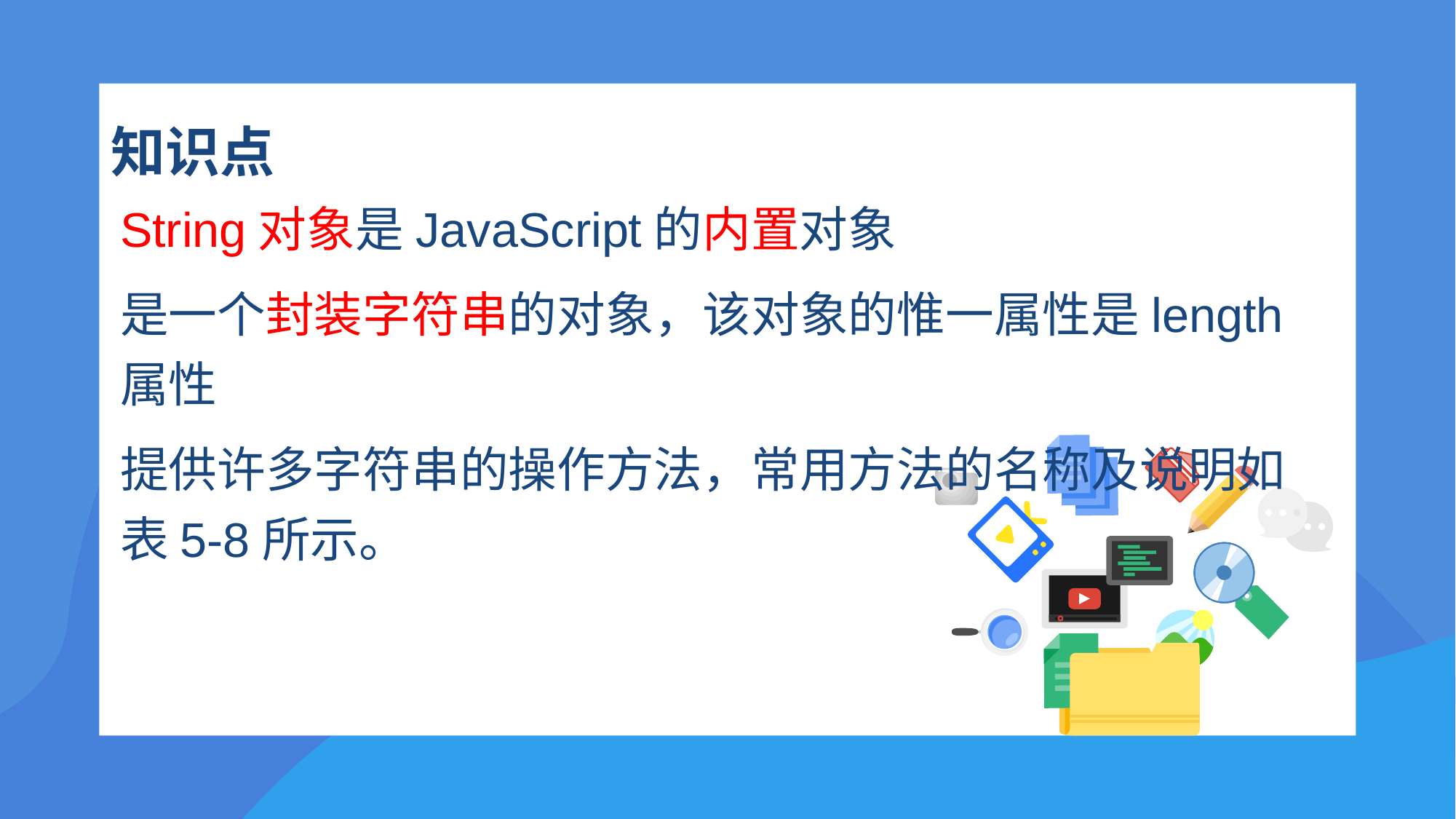

# 知识点
String对象是JavaScript的内置对象
是一个封装字符串的对象，该对象的惟一属性是length属性
提供许多字符串的操作方法，常用方法的名称及说明如表5-8所示。